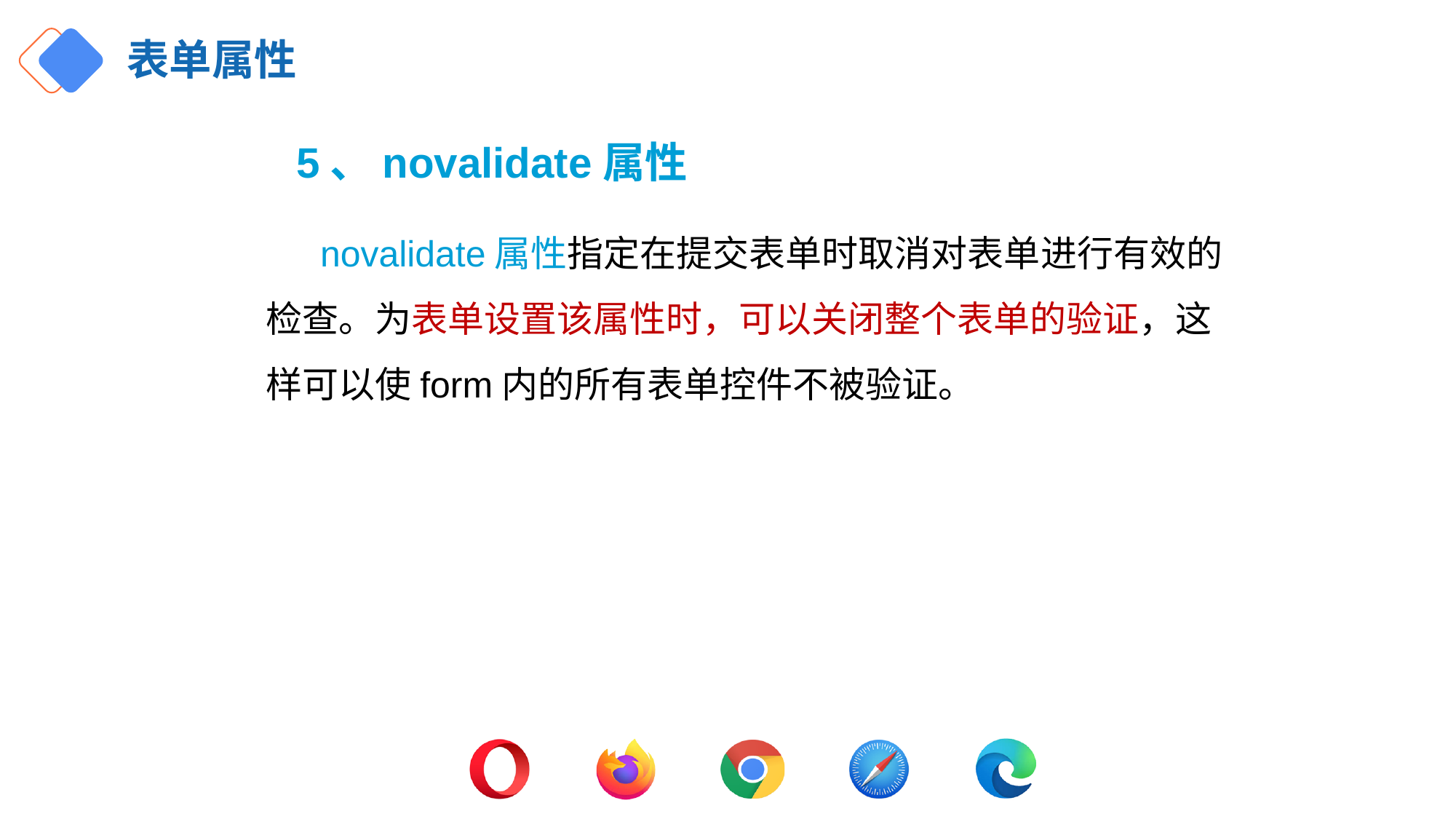

# 表单属性
5、novalidate属性
novalidate属性指定在提交表单时取消对表单进行有效的检查。为表单设置该属性时，可以关闭整个表单的验证，这样可以使form内的所有表单控件不被验证。